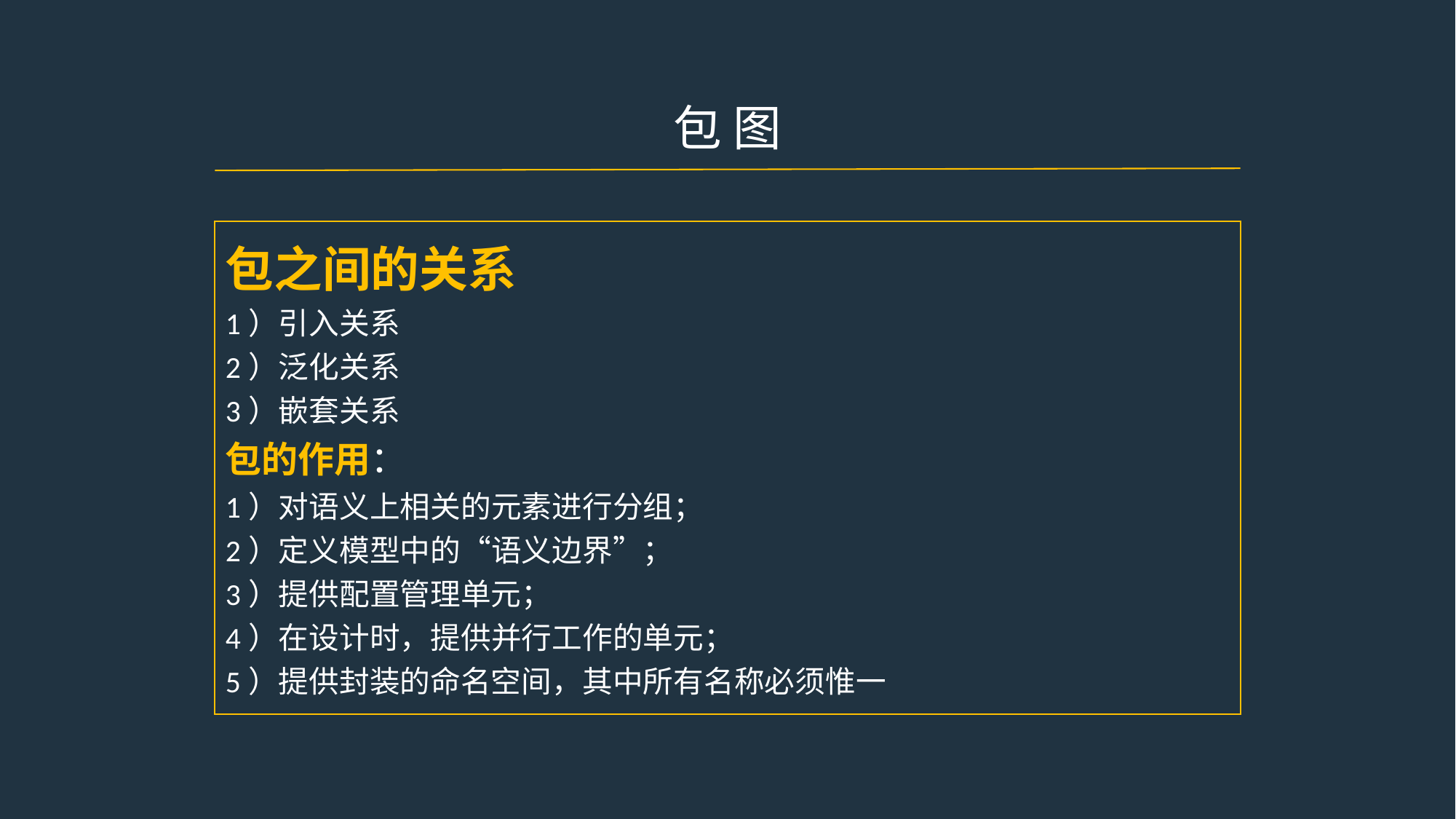

包 图
包之间的关系
1）引入关系
2）泛化关系
3）嵌套关系
包的作用：
1）对语义上相关的元素进行分组；
2）定义模型中的“语义边界”；
3）提供配置管理单元；
4）在设计时，提供并行工作的单元；
5）提供封装的命名空间，其中所有名称必须惟一